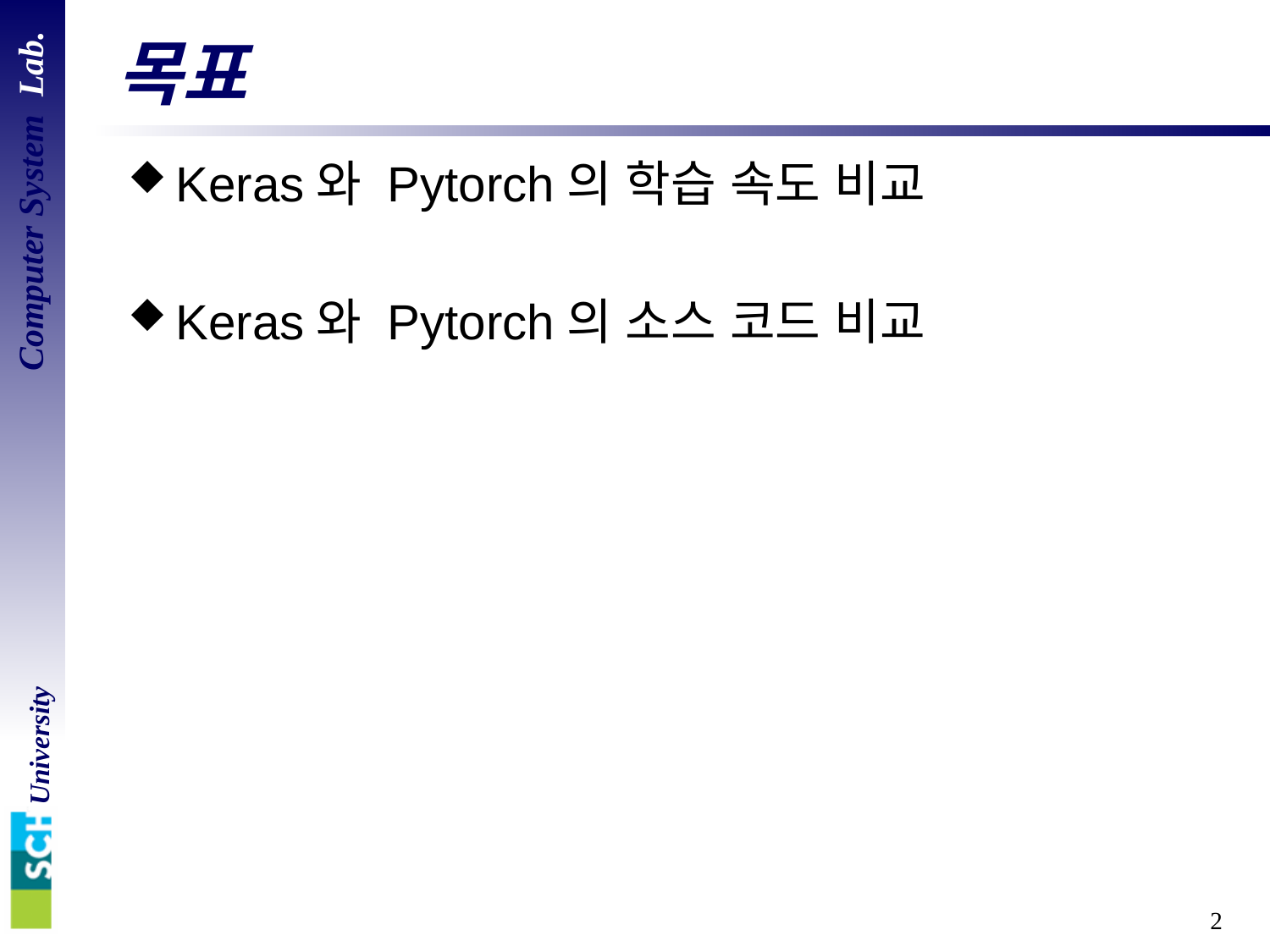

# 목표
Keras와 Pytorch의 학습 속도 비교

Keras와 Pytorch의 소스 코드 비교